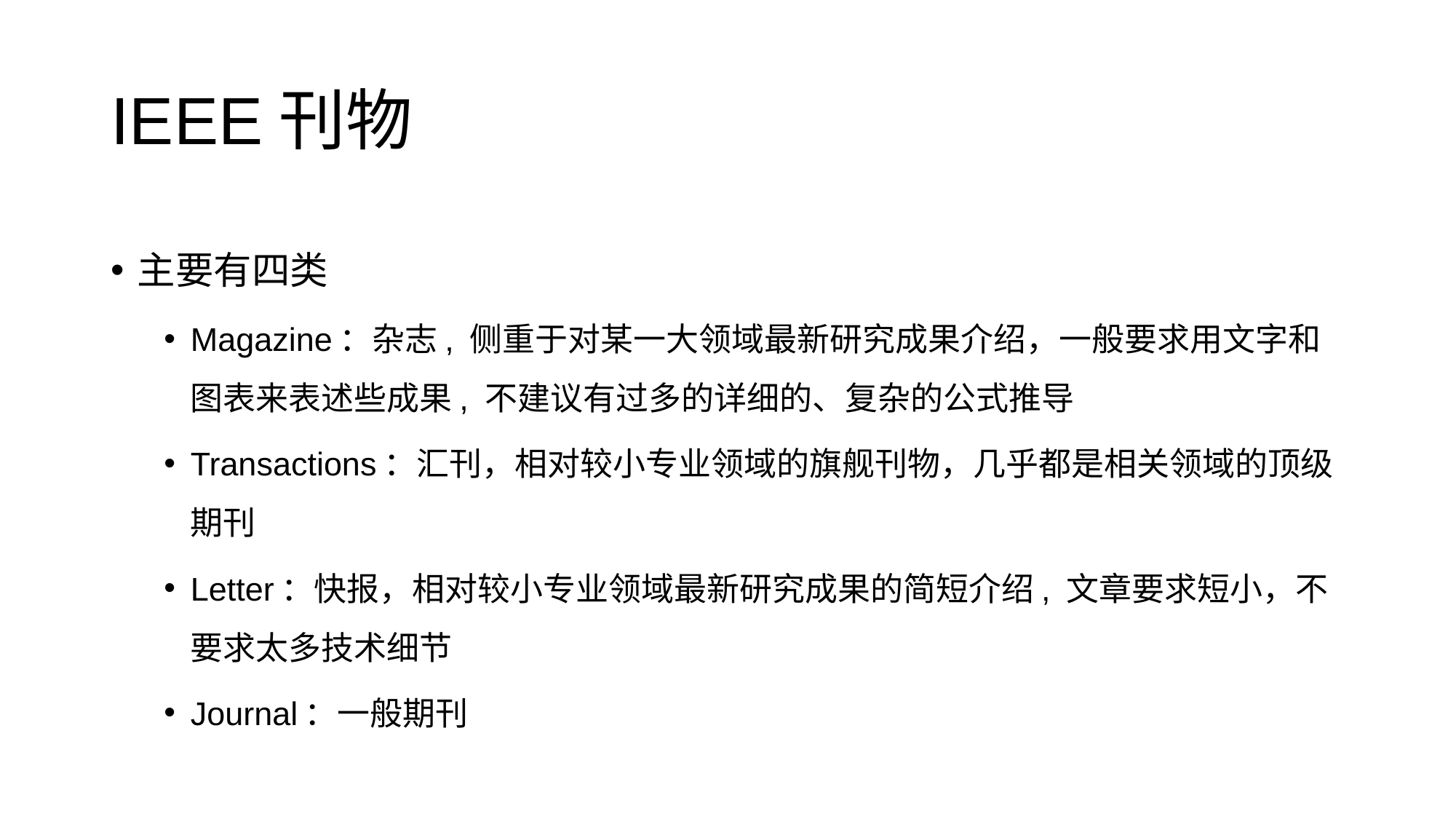

# IEEE刊物
主要有四类
Magazine：杂志, 侧重于对某一大领域最新研究成果介绍，一般要求用文字和图表来表述些成果, 不建议有过多的详细的、复杂的公式推导
Transactions：汇刊，相对较小专业领域的旗舰刊物，几乎都是相关领域的顶级期刊
Letter：快报，相对较小专业领域最新研究成果的简短介绍, 文章要求短小，不要求太多技术细节
Journal：一般期刊